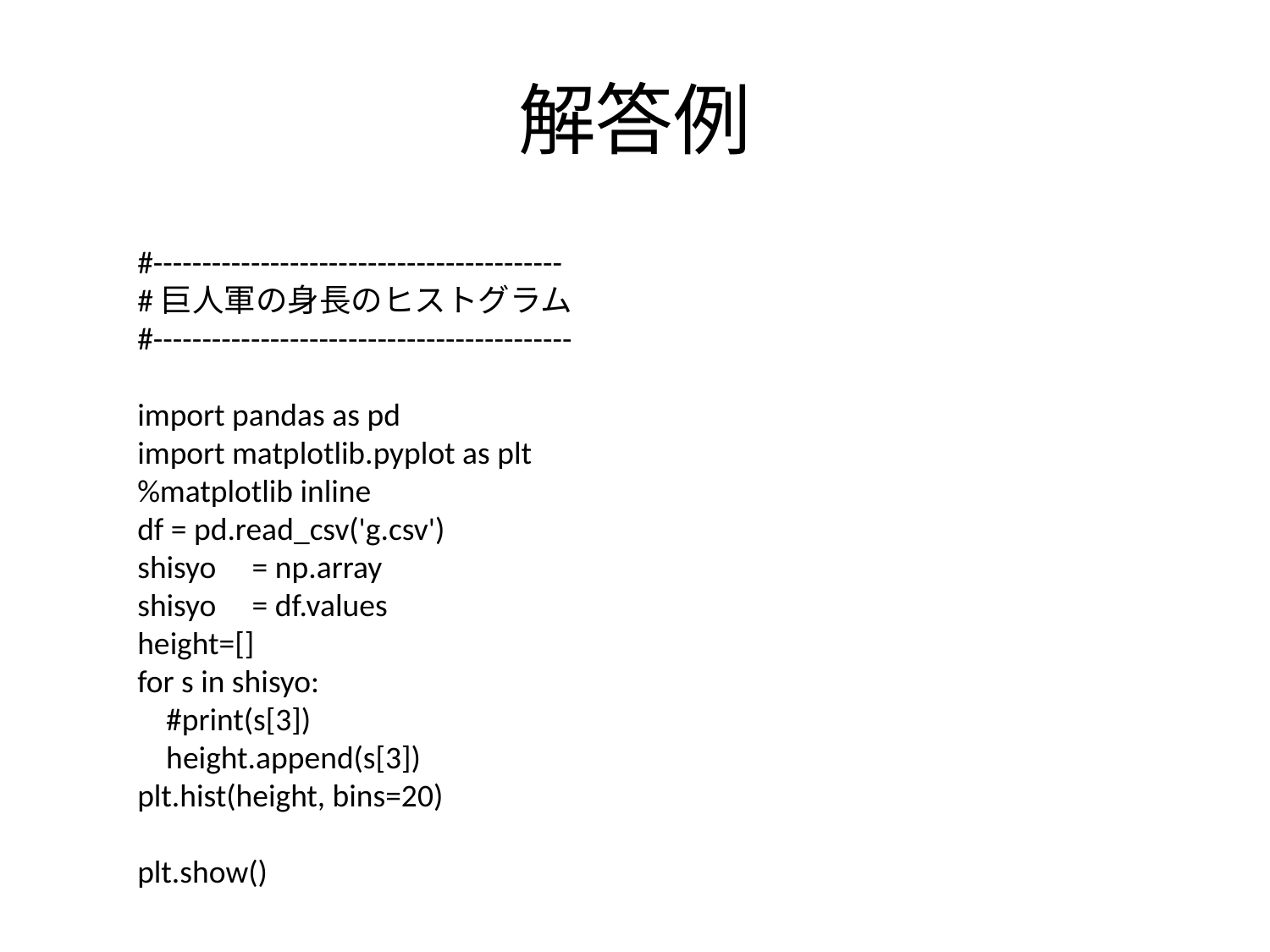

# 解答例
#------------------------------------------
#巨人軍の身長のヒストグラム
#-------------------------------------------

import pandas as pd
import matplotlib.pyplot as plt
%matplotlib inline
df = pd.read_csv('g.csv')
shisyo     = np.array
shisyo     = df.values
height=[]
for s in shisyo:
    #print(s[3])
    height.append(s[3])
plt.hist(height, bins=20)

plt.show()